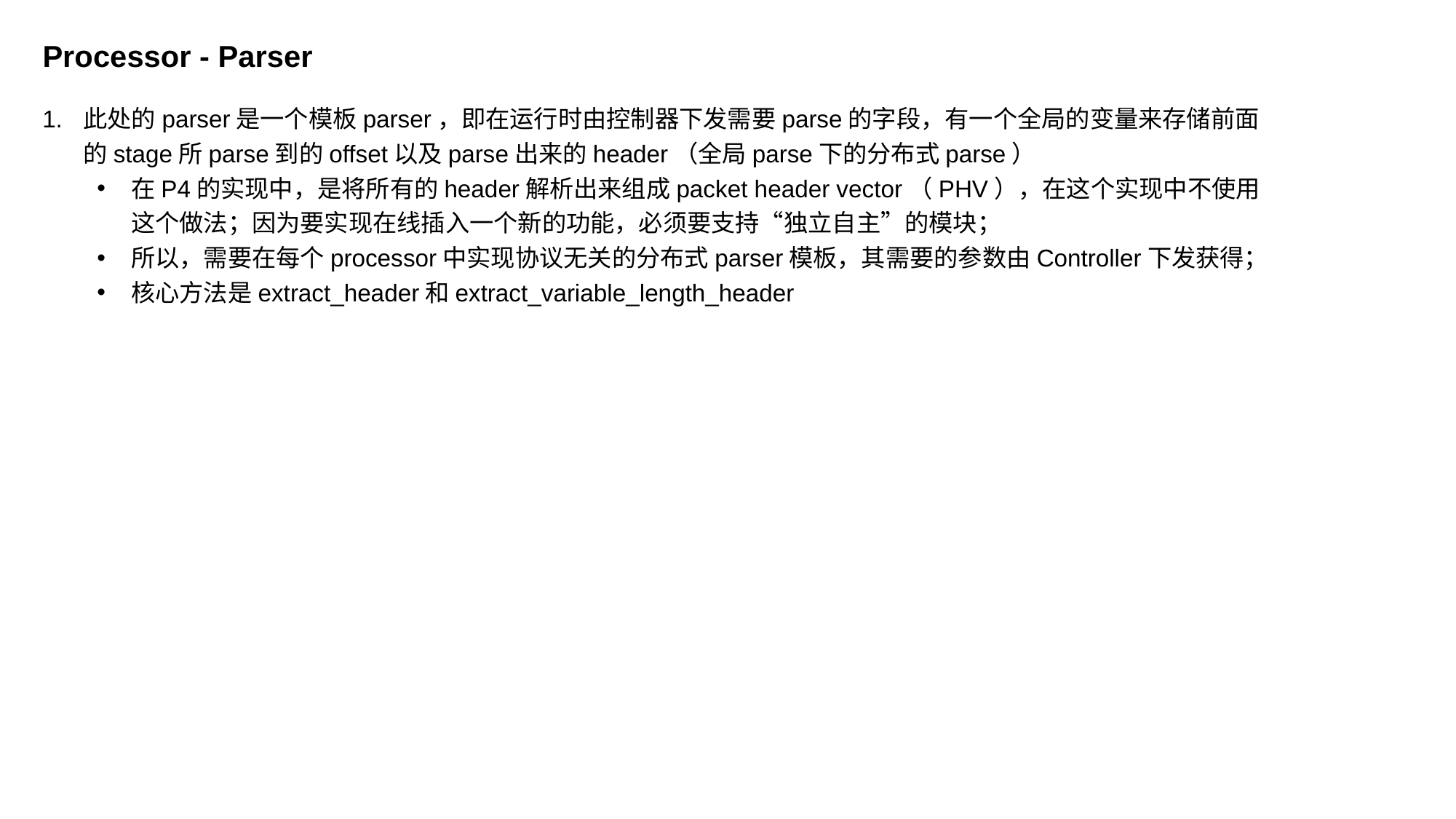

Processor - Parser
此处的parser是一个模板parser，即在运行时由控制器下发需要parse的字段，有一个全局的变量来存储前面的stage所parse到的offset以及parse出来的header（全局parse下的分布式parse）
在P4的实现中，是将所有的header解析出来组成packet header vector（PHV），在这个实现中不使用这个做法；因为要实现在线插入一个新的功能，必须要支持“独立自主”的模块；
所以，需要在每个processor中实现协议无关的分布式parser模板，其需要的参数由Controller下发获得；
核心方法是extract_header和extract_variable_length_header